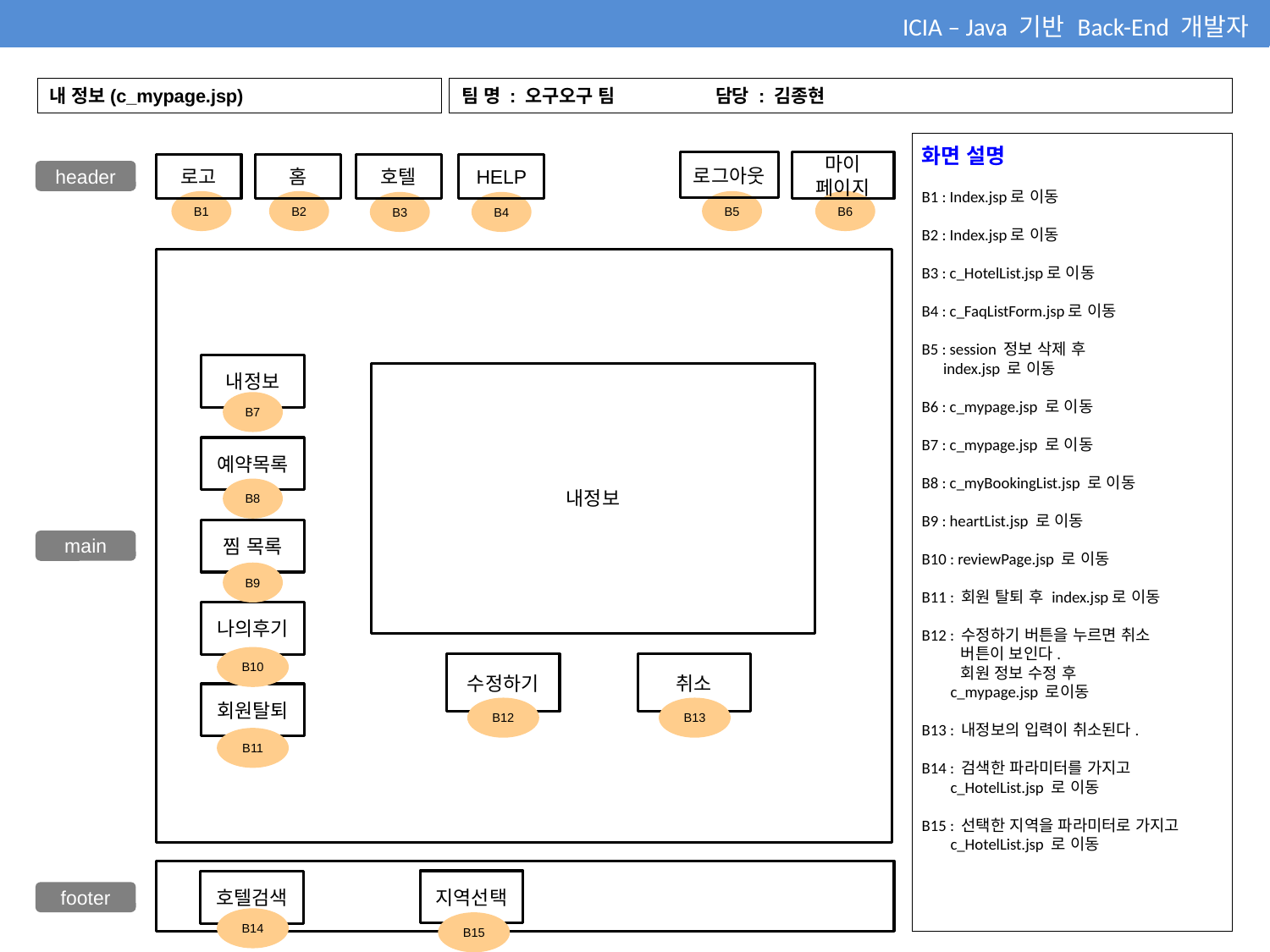

ICIA – Java 기반 Back-End 개발자
내 정보(c_mypage.jsp)
팀 명 : 오구오구 팀	담당 : 김종현
화면 설명

B1 : Index.jsp로 이동

B2 : Index.jsp로 이동

B3 : c_HotelList.jsp로 이동

B4 : c_FaqListForm.jsp로 이동

B5 : session 정보 삭제 후
      index.jsp 로 이동

B6 : c_mypage.jsp 로 이동

B7 : c_mypage.jsp 로 이동

B8 : c_myBookingList.jsp 로 이동

B9 : heartList.jsp 로 이동

B10 : reviewPage.jsp 로 이동

B11 : 회원 탈퇴 후 index.jsp로 이동

B12 : 수정하기 버튼을 누르면 취소
        버튼이 보인다.
        회원 정보 수정 후
        c_mypage.jsp 로이동

B13 : 내정보의 입력이 취소된다.

B14 : 검색한 파라미터를 가지고
        c_HotelList.jsp 로 이동

B15 : 선택한 지역을 파라미터로 가지고
        c_HotelList.jsp 로 이동

로그아웃
마이
페이지
로고
호텔
홈
HELP
header
B1
B2
B5
B6
B3
B4

내정보
예약목록
찜 목록
나의후기
회원탈퇴
내정보
수정하기
취소
B7
B8
main
B9
B10
B12
B13
B11

지역선택
호텔검색
footer
B14
B15